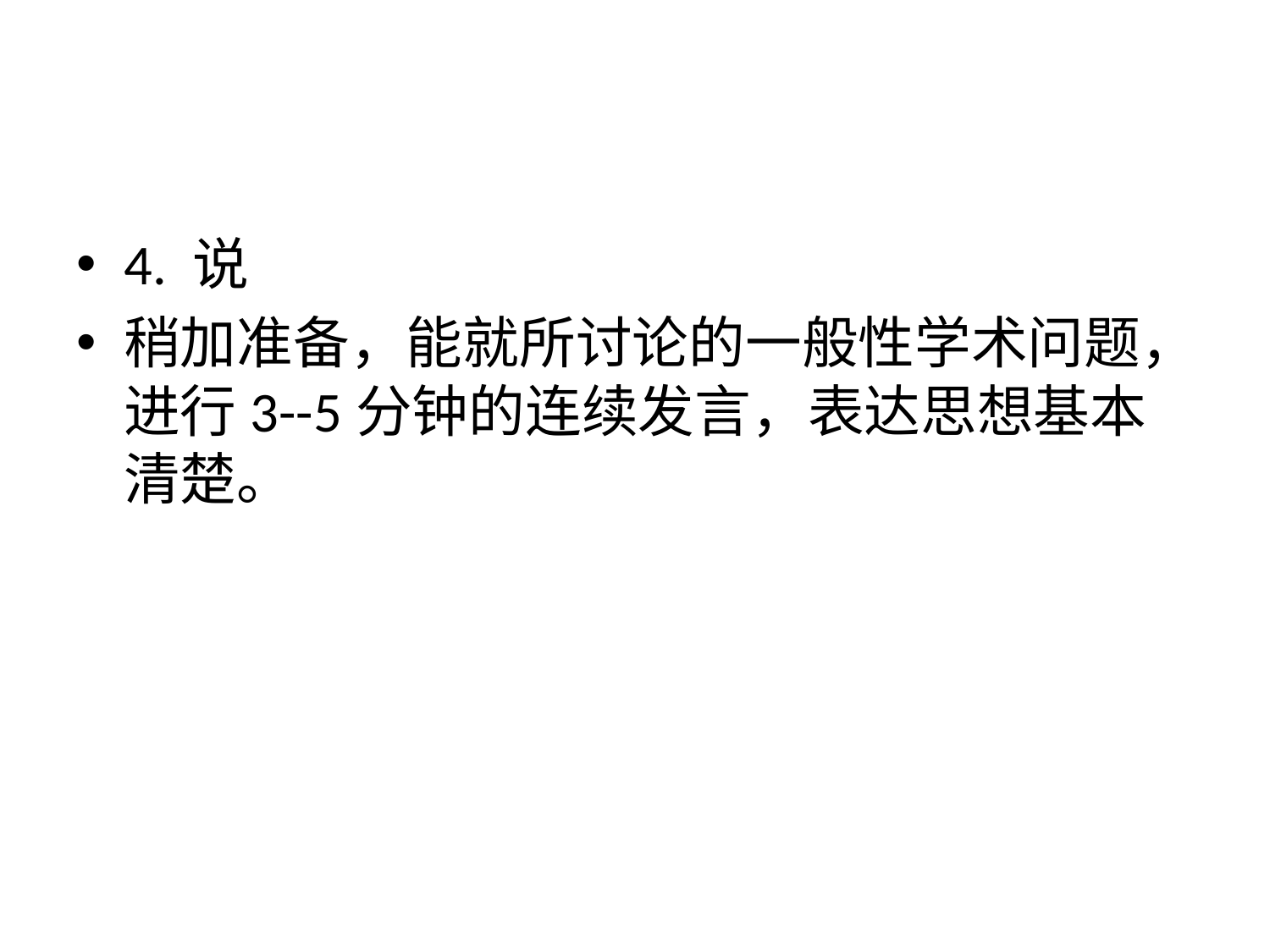

#
4. 说
稍加准备，能就所讨论的一般性学术问题，进行3--5分钟的连续发言，表达思想基本清楚。